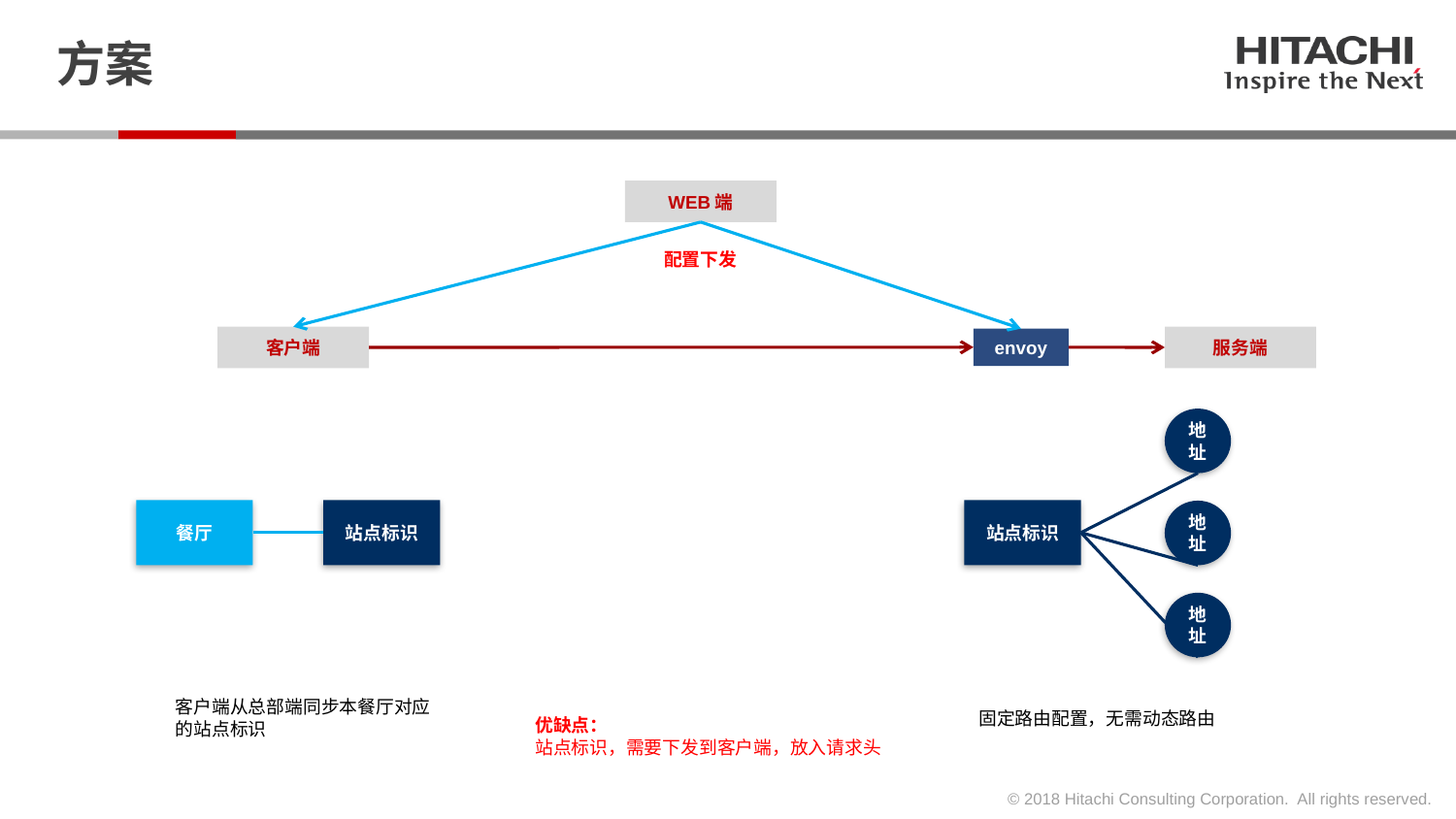

# 方案
WEB端
配置下发
服务端
客户端
envoy
地址
餐厅
站点标识
站点标识
地址
地址
客户端从总部端同步本餐厅对应的站点标识
固定路由配置，无需动态路由
优缺点：
站点标识，需要下发到客户端，放入请求头